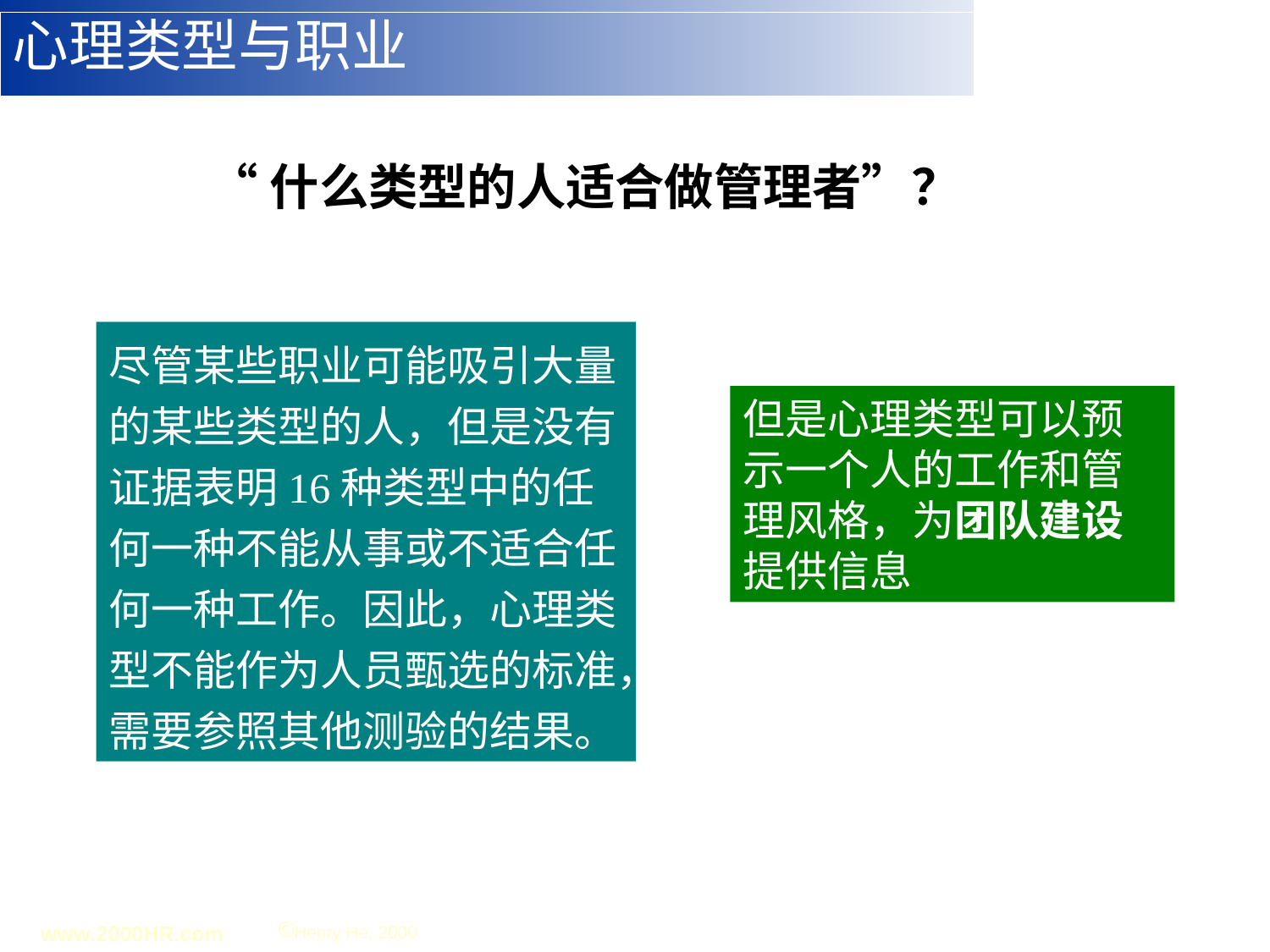

# 心理类型与职业
“什么类型的人适合做管理者”？
尽管某些职业可能吸引大量的某些类型的人，但是没有证据表明16种类型中的任何一种不能从事或不适合任何一种工作。因此，心理类型不能作为人员甄选的标准，需要参照其他测验的结果。
但是心理类型可以预示一个人的工作和管理风格，为团队建设提供信息